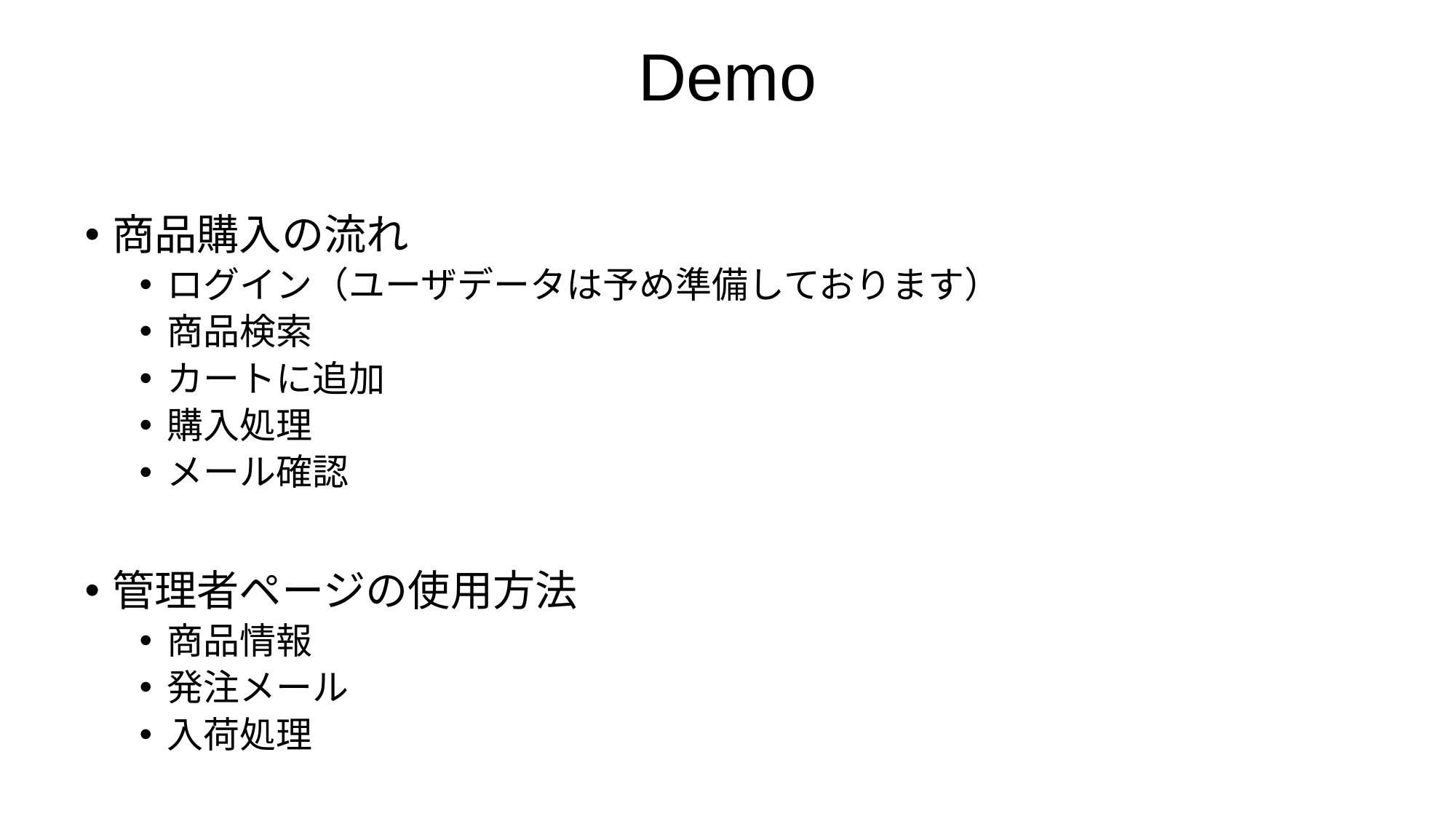

# Demo

商品購入の流れ
ログイン（ユーザデータは予め準備しております）
商品検索
カートに追加
購入処理
メール確認

管理者ページの使用方法
商品情報
発注メール
入荷処理